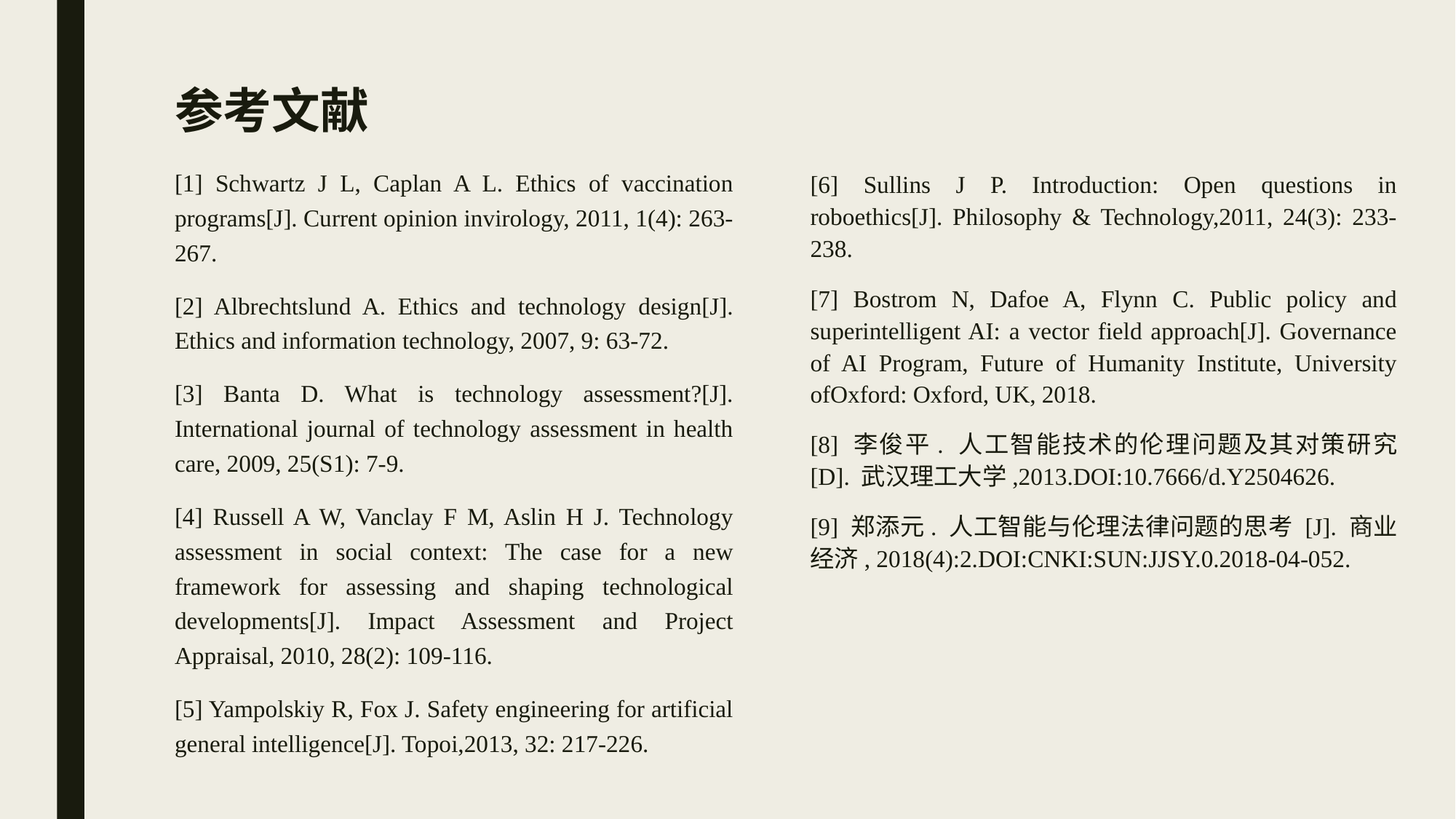

# 参考文献
[1] Schwartz J L, Caplan A L. Ethics of vaccination programs[J]. Current opinion invirology, 2011, 1(4): 263-267.
[2] Albrechtslund A. Ethics and technology design[J]. Ethics and information technology, 2007, 9: 63-72.
[3] Banta D. What is technology assessment?[J]. International journal of technology assessment in health care, 2009, 25(S1): 7-9.
[4] Russell A W, Vanclay F M, Aslin H J. Technology assessment in social context: The case for a new framework for assessing and shaping technological developments[J]. Impact Assessment and Project Appraisal, 2010, 28(2): 109-116.
[5] Yampolskiy R, Fox J. Safety engineering for artificial general intelligence[J]. Topoi,2013, 32: 217-226.

[6] Sullins J P. Introduction: Open questions in roboethics[J]. Philosophy & Technology,2011, 24(3): 233-238.
[7] Bostrom N, Dafoe A, Flynn C. Public policy and superintelligent AI: a vector field approach[J]. Governance of AI Program, Future of Humanity Institute, University ofOxford: Oxford, UK, 2018.
[8] 李俊平. 人工智能技术的伦理问题及其对策研究 [D]. 武汉理工大学,2013.DOI:10.7666/d.Y2504626.
[9] 郑添元. 人工智能与伦理法律问题的思考 [J]. 商业经济, 2018(4):2.DOI:CNKI:SUN:JJSY.0.2018-04-052.